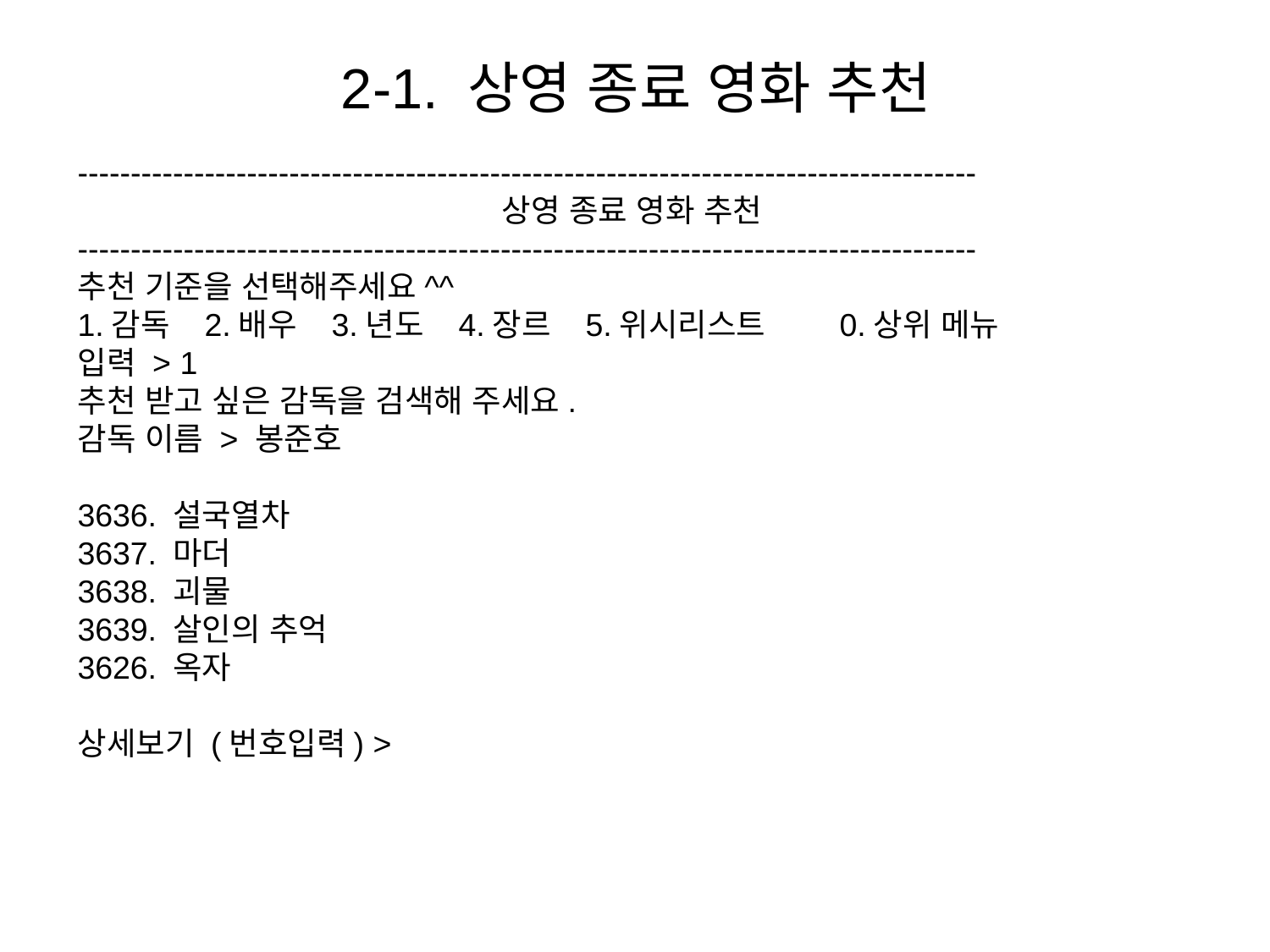

2-1. 상영 종료 영화 추천
-------------------------------------------------------------------------------------
			    상영 종료 영화 추천
-------------------------------------------------------------------------------------
추천 기준을 선택해주세요^^
1.감독	2.배우	3.년도	4.장르	5.위시리스트	0.상위 메뉴
입력 > 1
추천 받고 싶은 감독을 검색해 주세요.
감독 이름 > 봉준호

3636. 설국열차
3637. 마더
3638. 괴물
3639. 살인의 추억
3626. 옥자

상세보기 (번호입력) >